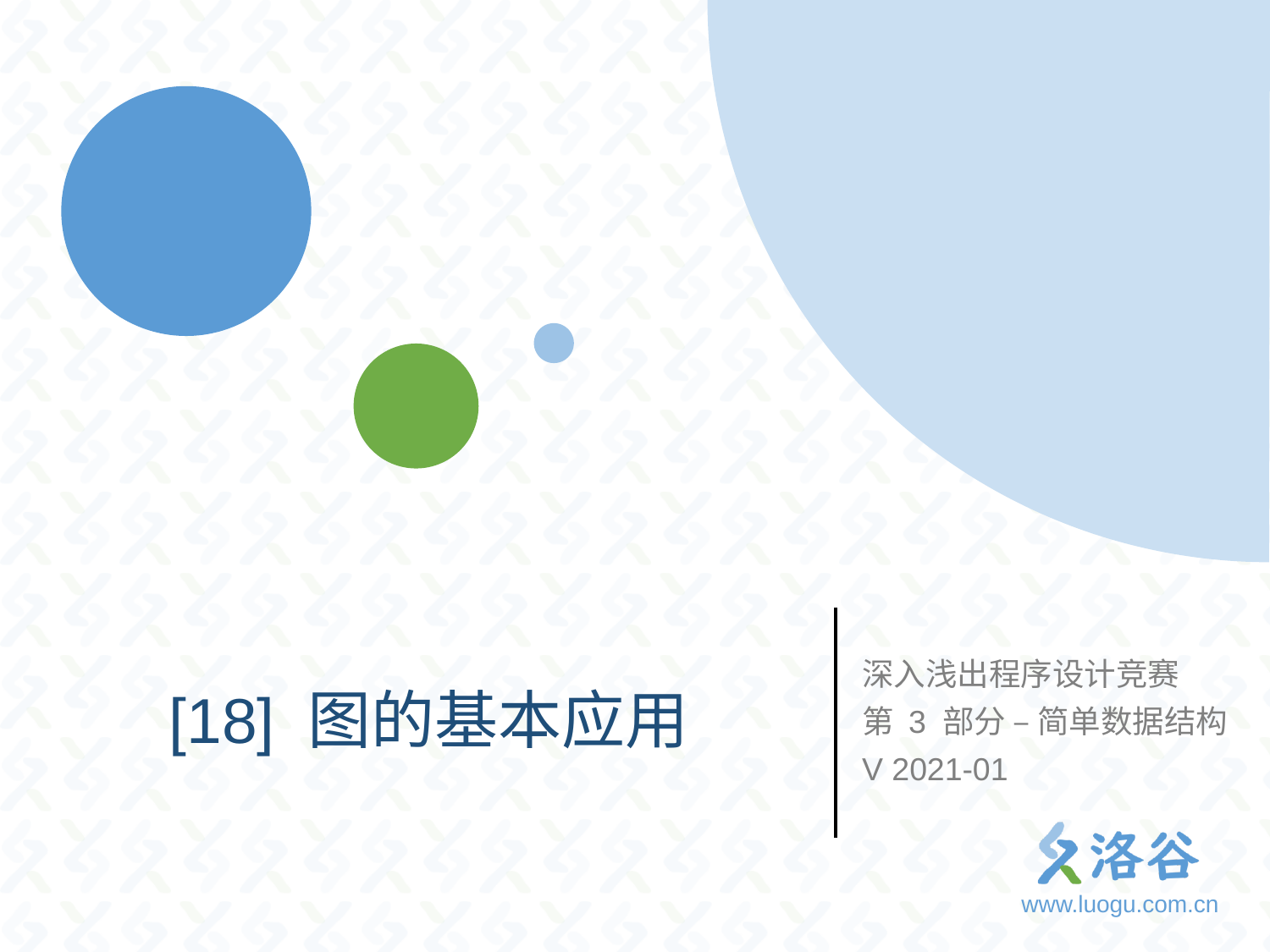

# [18] 图的基本应用
深入浅出程序设计竞赛
第 3 部分 – 简单数据结构
V 2021-01